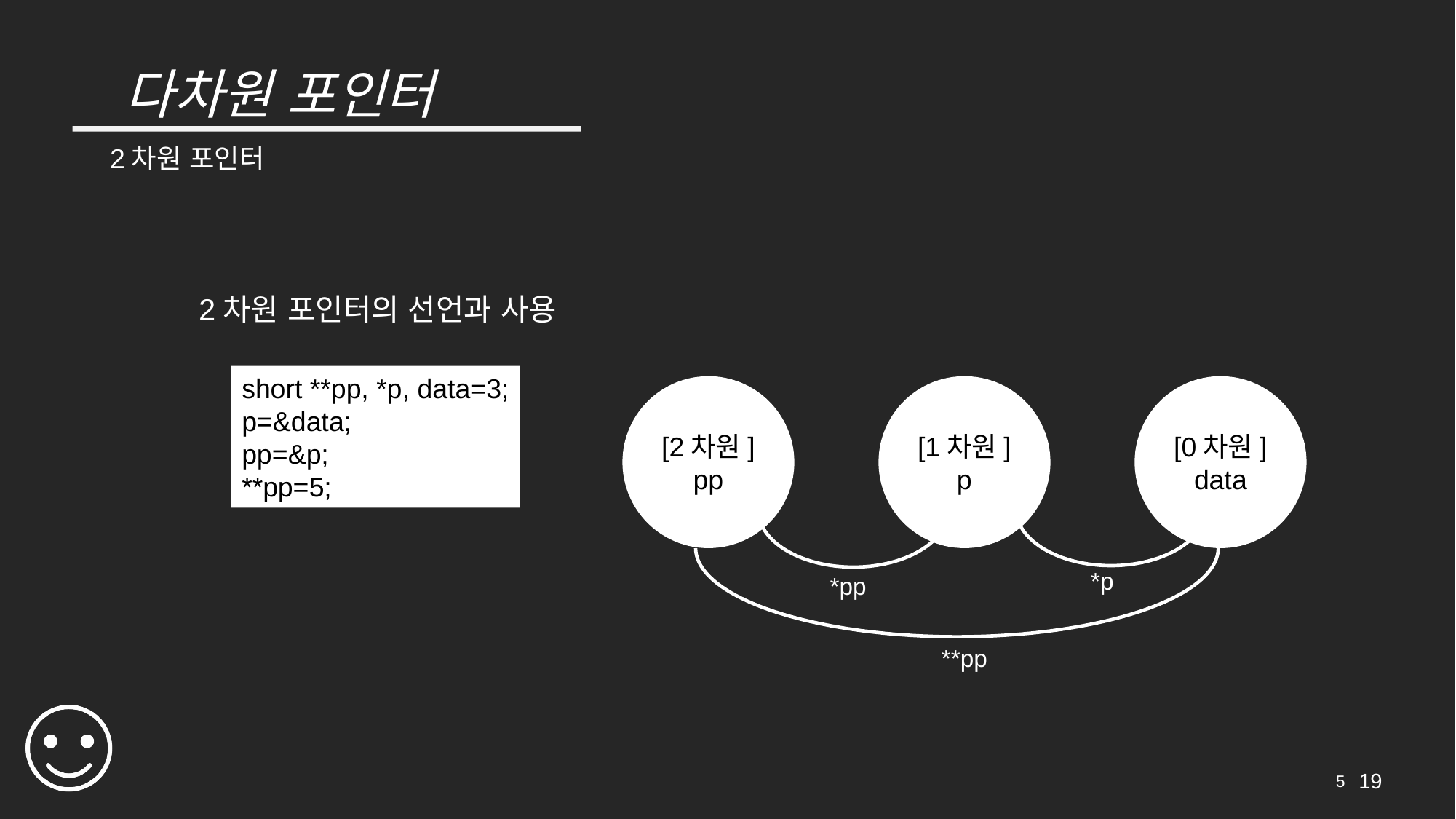

# 다차원 포인터

2차원 포인터
2차원 포인터의 선언과 사용
short **pp, *p, data=3;
p=&data;
pp=&p;
**pp=5;
[2차원]
pp
[1차원]
p
[0차원]
data

*p
*pp
**pp
5